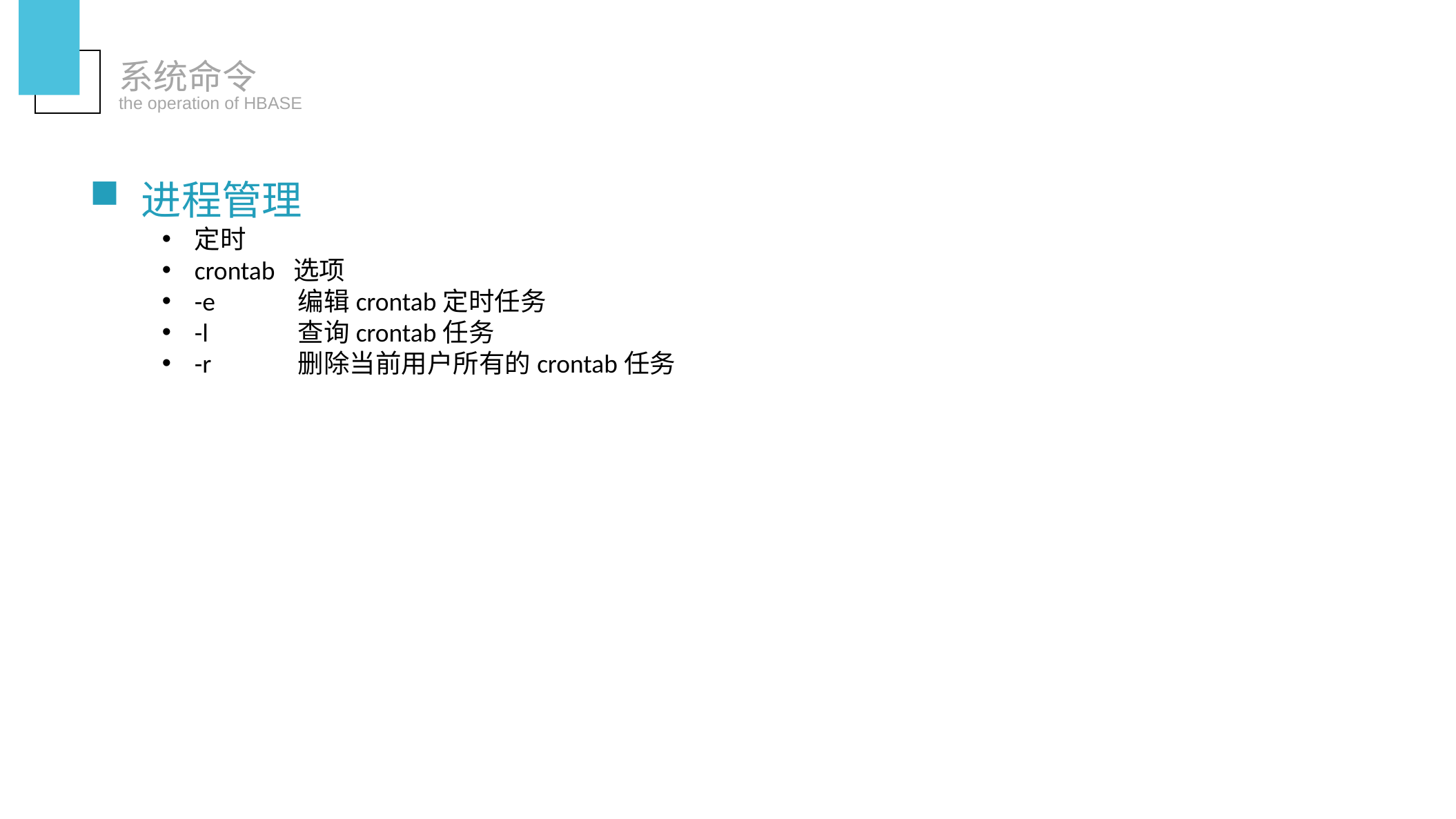

系统命令
the operation of HBASE

进程管理
定时
crontab  选项
-e	编辑crontab定时任务
-l	查询crontab任务
-r	删除当前用户所有的crontab任务